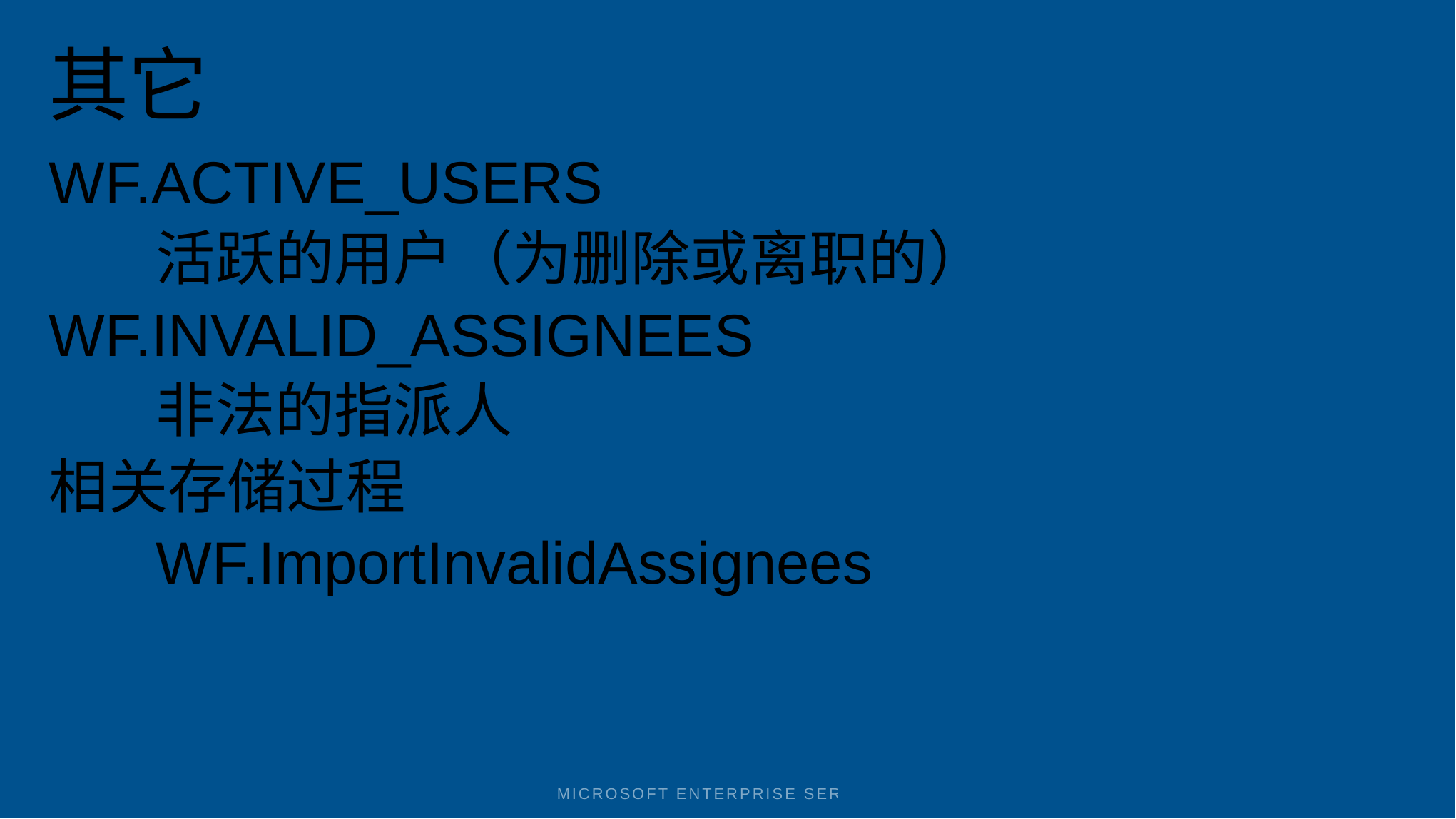

# 其它
WF.ACTIVE_USERS
	活跃的用户（为删除或离职的）
WF.INVALID_ASSIGNEES
	非法的指派人
相关存储过程
	WF.ImportInvalidAssignees